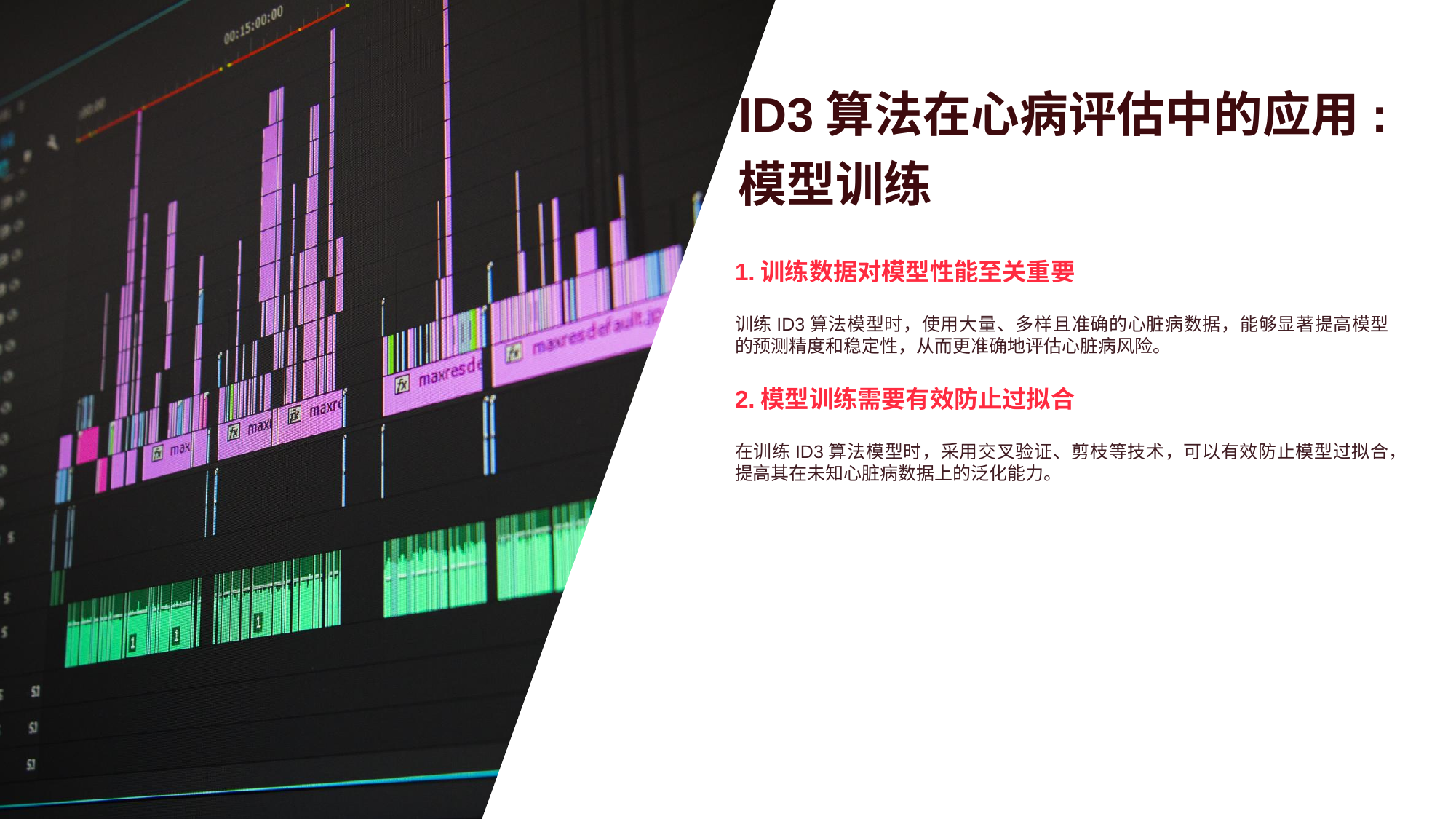

ID3算法在心病评估中的应用:模型训练
1.训练数据对模型性能至关重要
训练ID3算法模型时，使用大量、多样且准确的心脏病数据，能够显著提高模型的预测精度和稳定性，从而更准确地评估心脏病风险。
2.模型训练需要有效防止过拟合
在训练ID3算法模型时，采用交叉验证、剪枝等技术，可以有效防止模型过拟合，提高其在未知心脏病数据上的泛化能力。